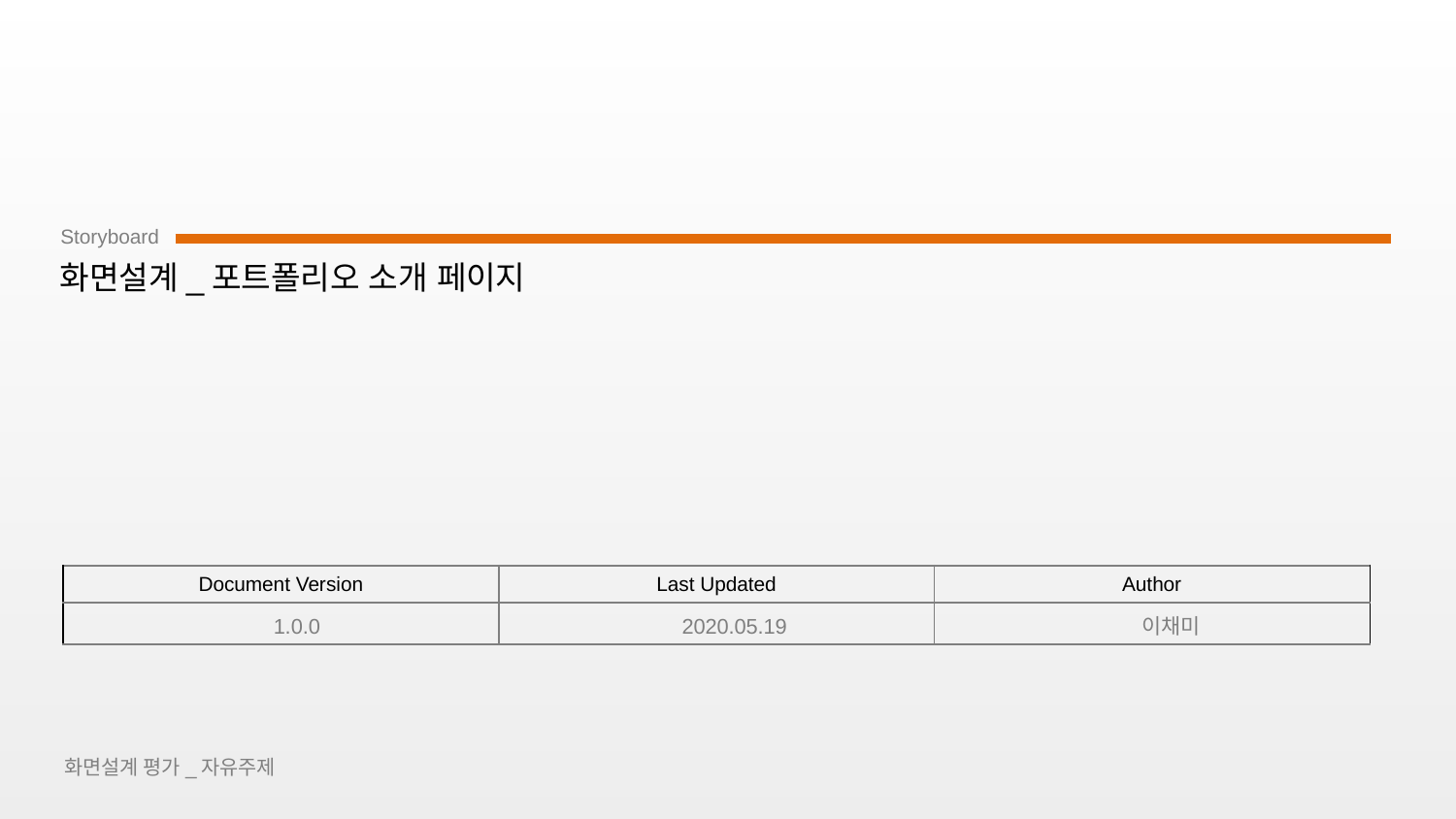

# 화면설계_포트폴리오 소개 페이지
1.0.0
2020.05.19
이채미
화면설계 평가_자유주제